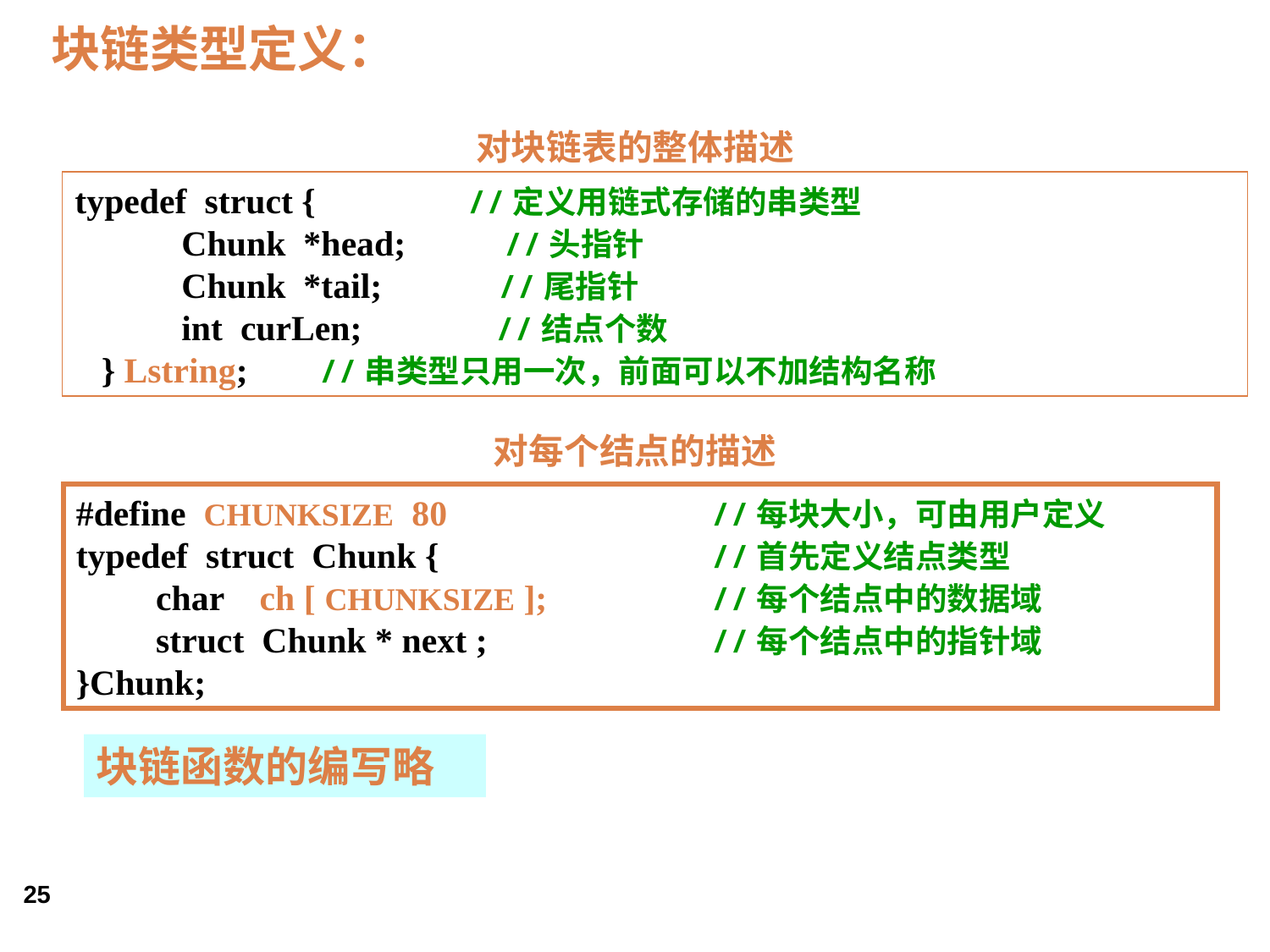

块链类型定义：
对块链表的整体描述
typedef  struct {                 //定义用链式存储的串类型
            Chunk  *head;           //头指针
            Chunk  *tail;             //尾指针
            int  curLen;               //结点个数
   } Lstring;        //串类型只用一次，前面可以不加结构名称
对每个结点的描述
#define  CHUNKSIZE  80     		//每块大小，可由用户定义
typedef  struct  Chunk {           		//首先定义结点类型
         char    ch [ CHUNKSIZE ];   		//每个结点中的数据域
         struct  Chunk * next ;         		//每个结点中的指针域
}Chunk;
块链函数的编写略
25